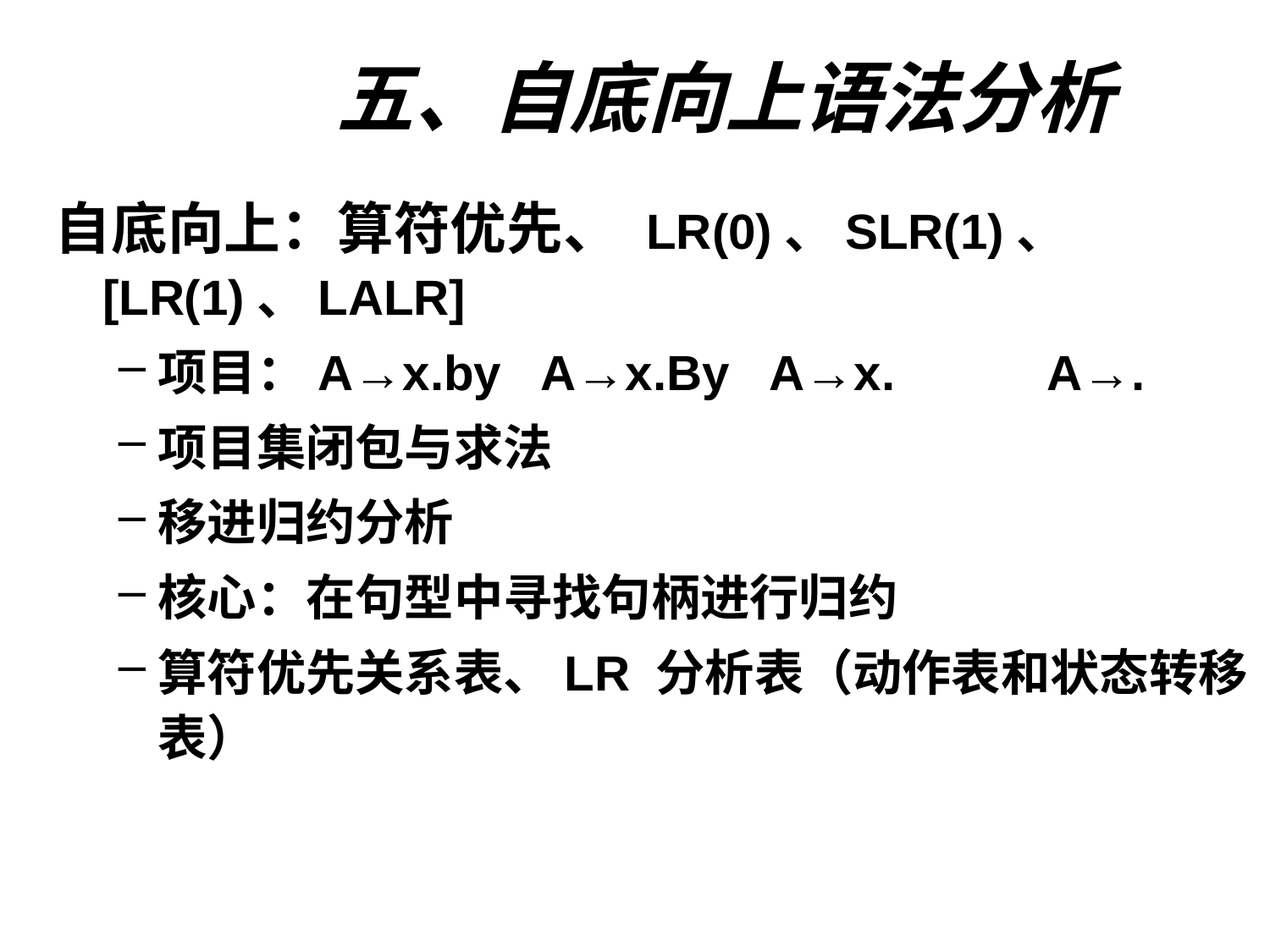

# 五、自底向上语法分析
自底向上：算符优先、 LR(0)、SLR(1)、[LR(1)、LALR]
项目：A→x.by   A→x.By   A→x.		A→.
项目集闭包与求法
移进归约分析
核心：在句型中寻找句柄进行归约
算符优先关系表、LR 分析表（动作表和状态转移表）